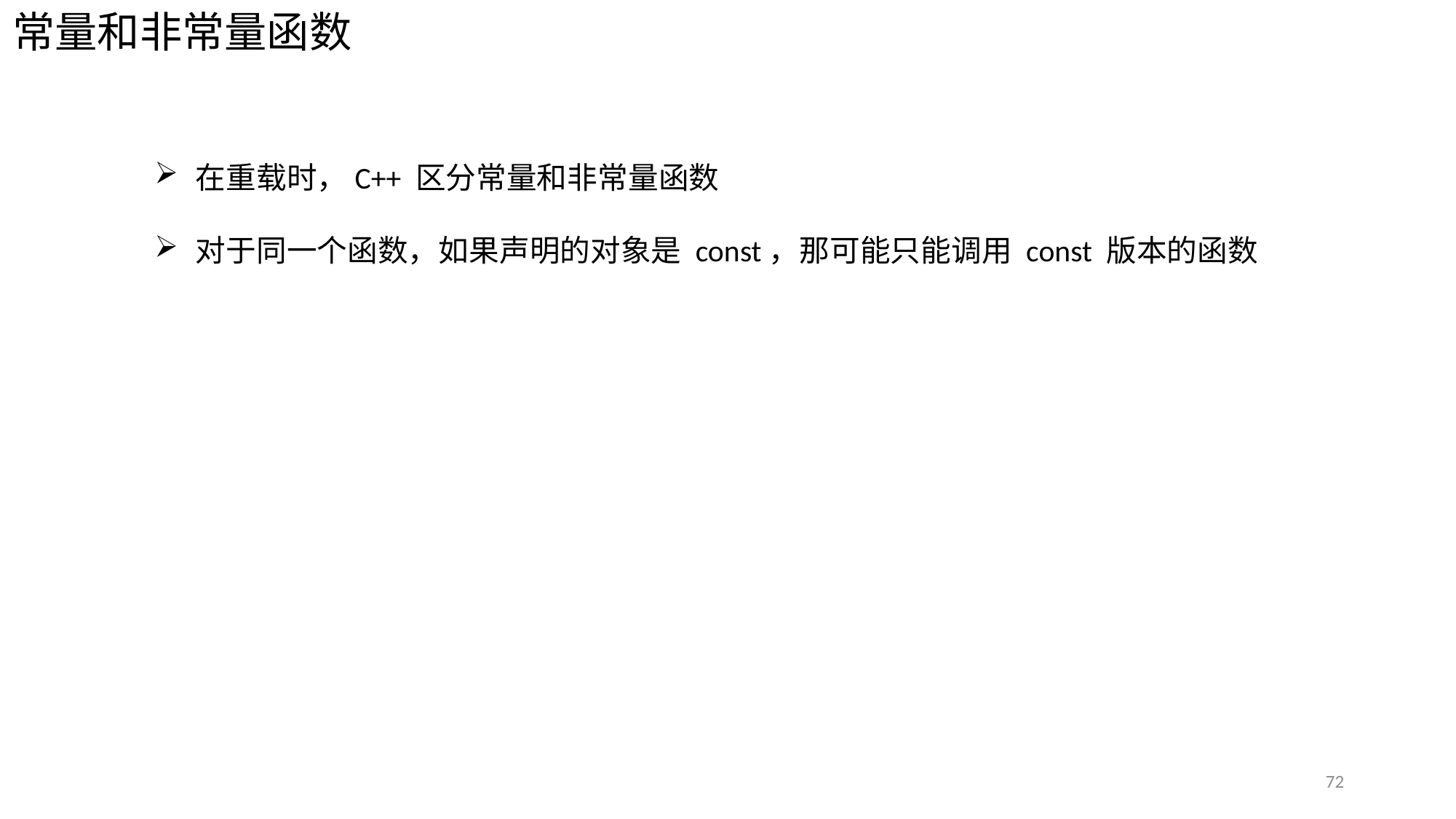

常量和非常量函数
在重载时，C++ 区分常量和非常量函数

对于同一个函数，如果声明的对象是 const，那可能只能调用 const 版本的函数
72